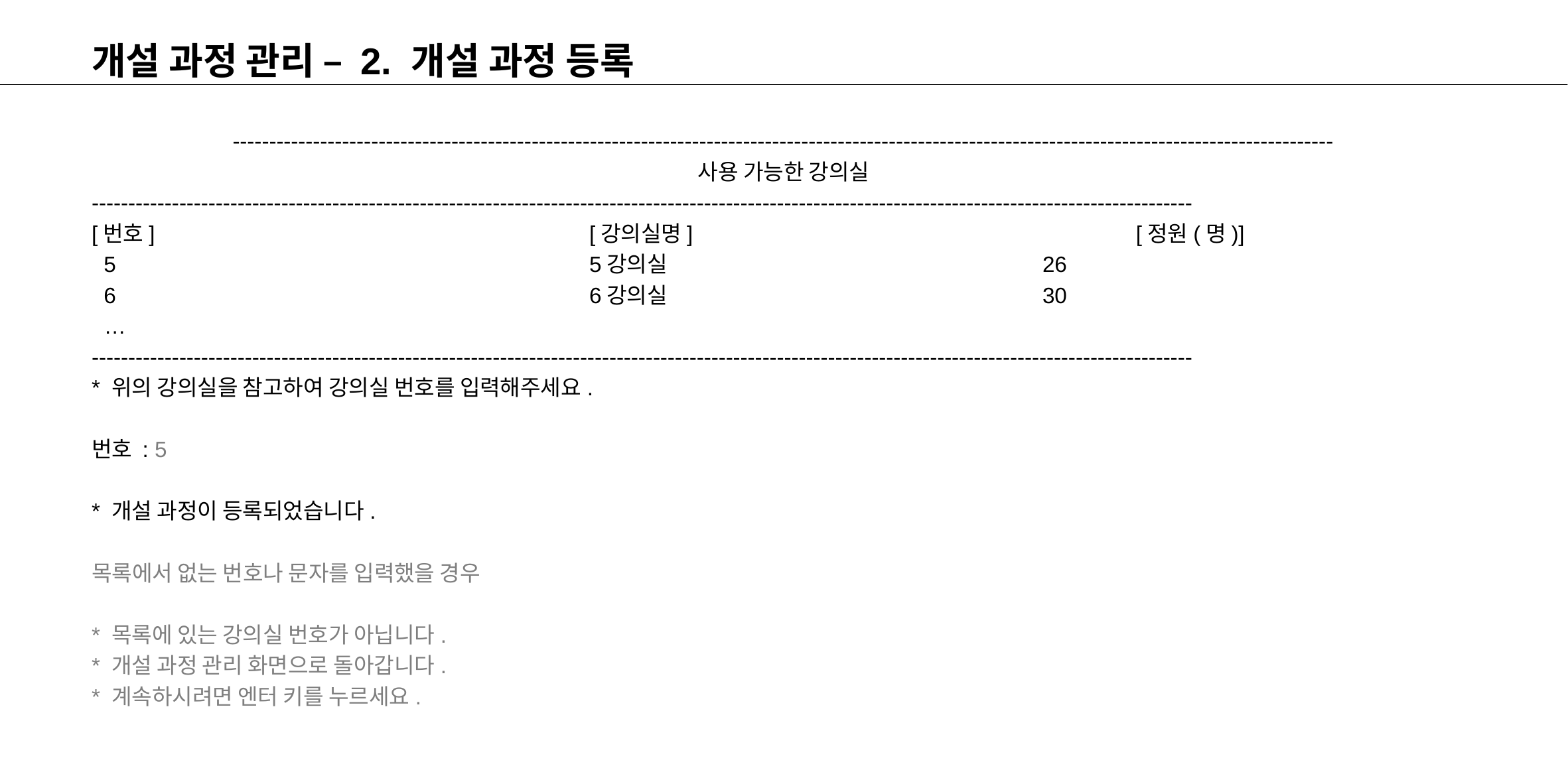

# 개설 과정 관리 – 2. 개설 과정 등록
-------------------------------------------------------------------------------------------------------------------------------------------------------
사용 가능한 강의실
-------------------------------------------------------------------------------------------------------------------------------------------------------
[번호]					[강의실명]				        [정원(명)]
  5 					5강의실 				          26
  6					6강의실				          30
  …
-------------------------------------------------------------------------------------------------------------------------------------------------------
* 위의 강의실을 참고하여 강의실 번호를 입력해주세요.

번호 : 5

* 개설 과정이 등록되었습니다.

목록에서 없는 번호나 문자를 입력했을 경우

* 목록에 있는 강의실 번호가 아닙니다.
* 개설 과정 관리 화면으로 돌아갑니다.
* 계속하시려면 엔터 키를 누르세요.